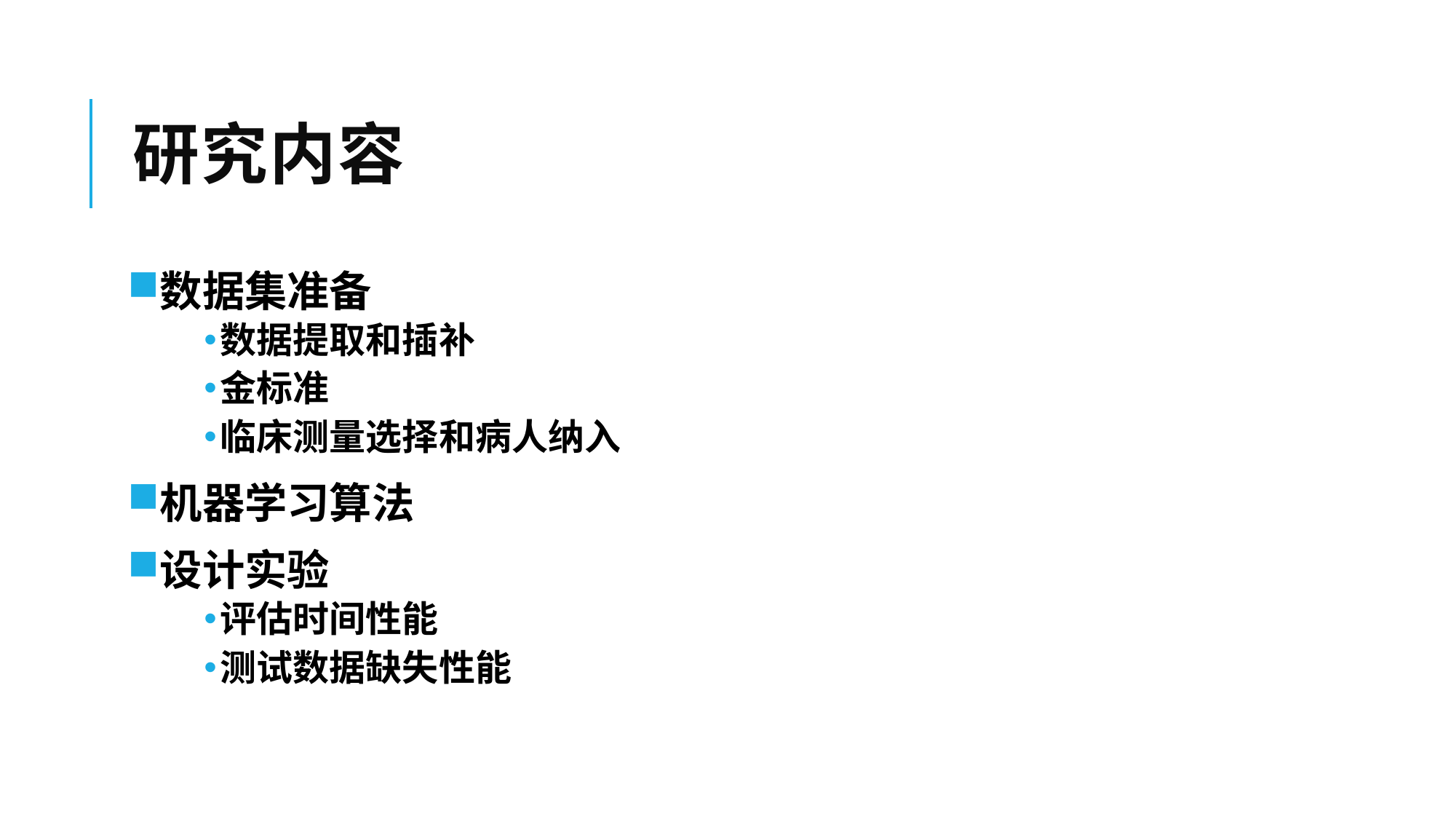

# 研究内容
数据集准备
数据提取和插补
金标准
临床测量选择和病人纳入
机器学习算法
设计实验
评估时间性能
测试数据缺失性能